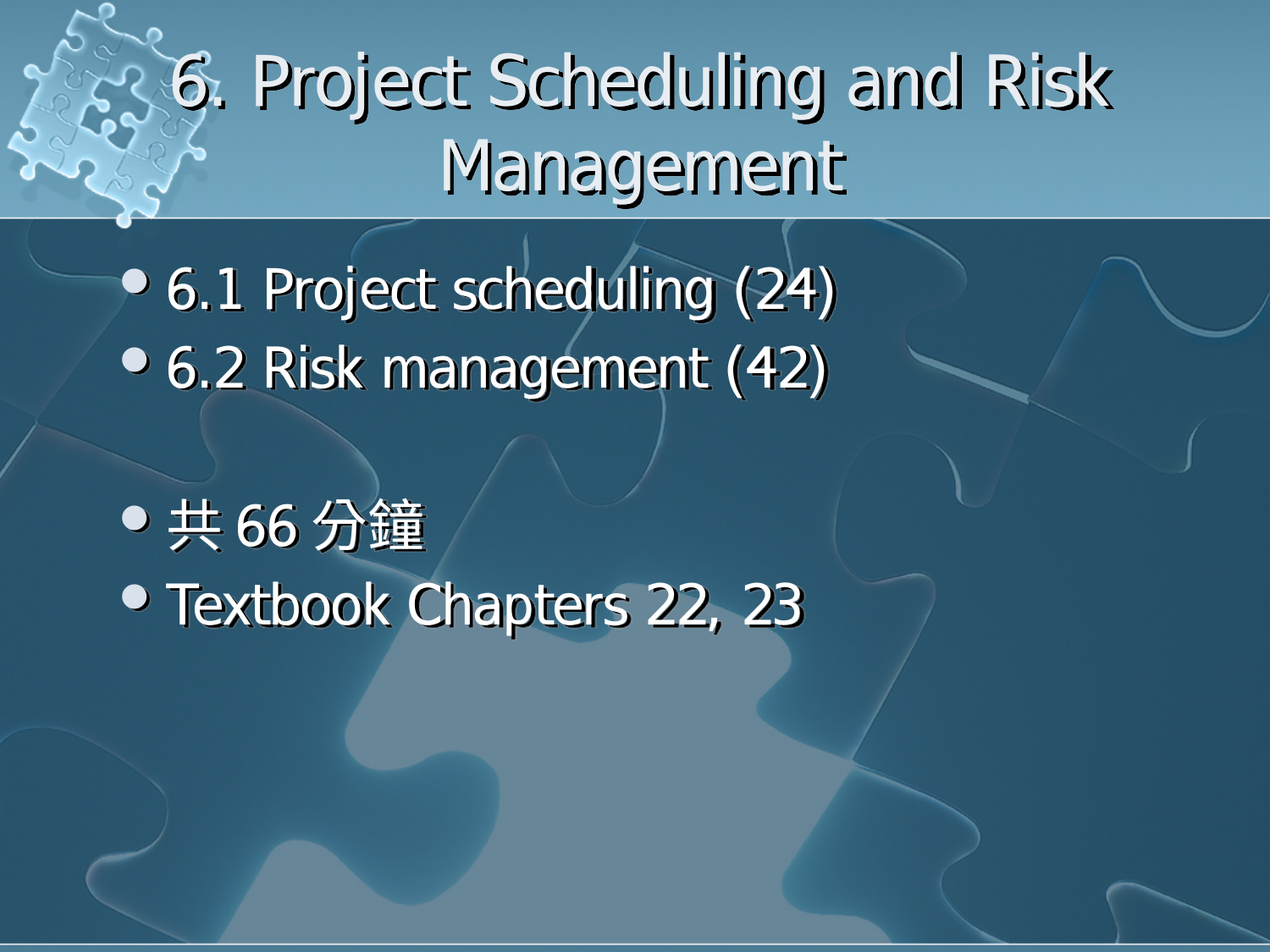

# 6. Project Scheduling and Risk Management
6.1 Project scheduling (24)
6.2 Risk management (42)

共66分鐘
Textbook Chapters 22, 23